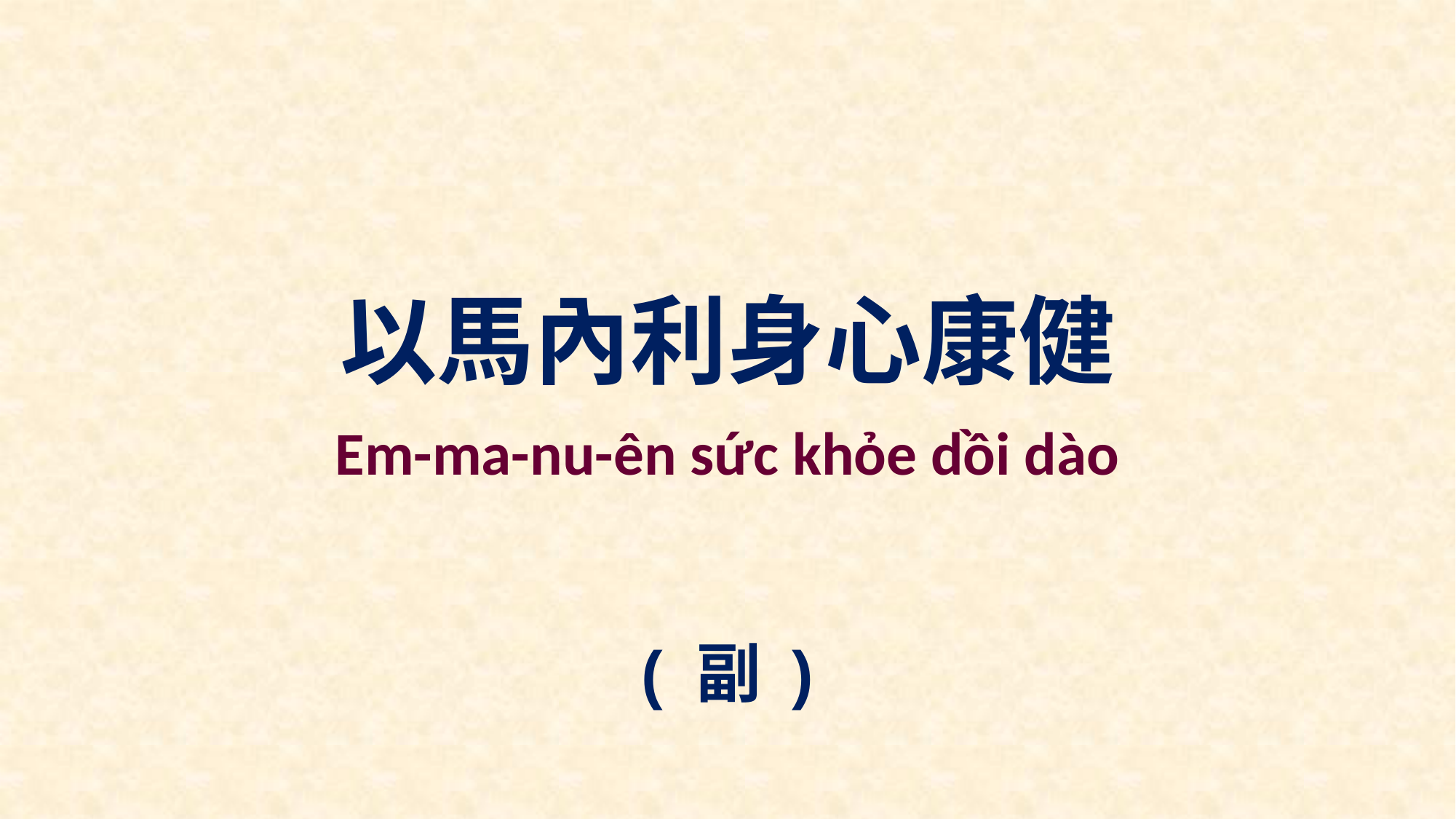

以馬內利身心康健
Em-ma-nu-ên sức khỏe dồi dào
( 副 )